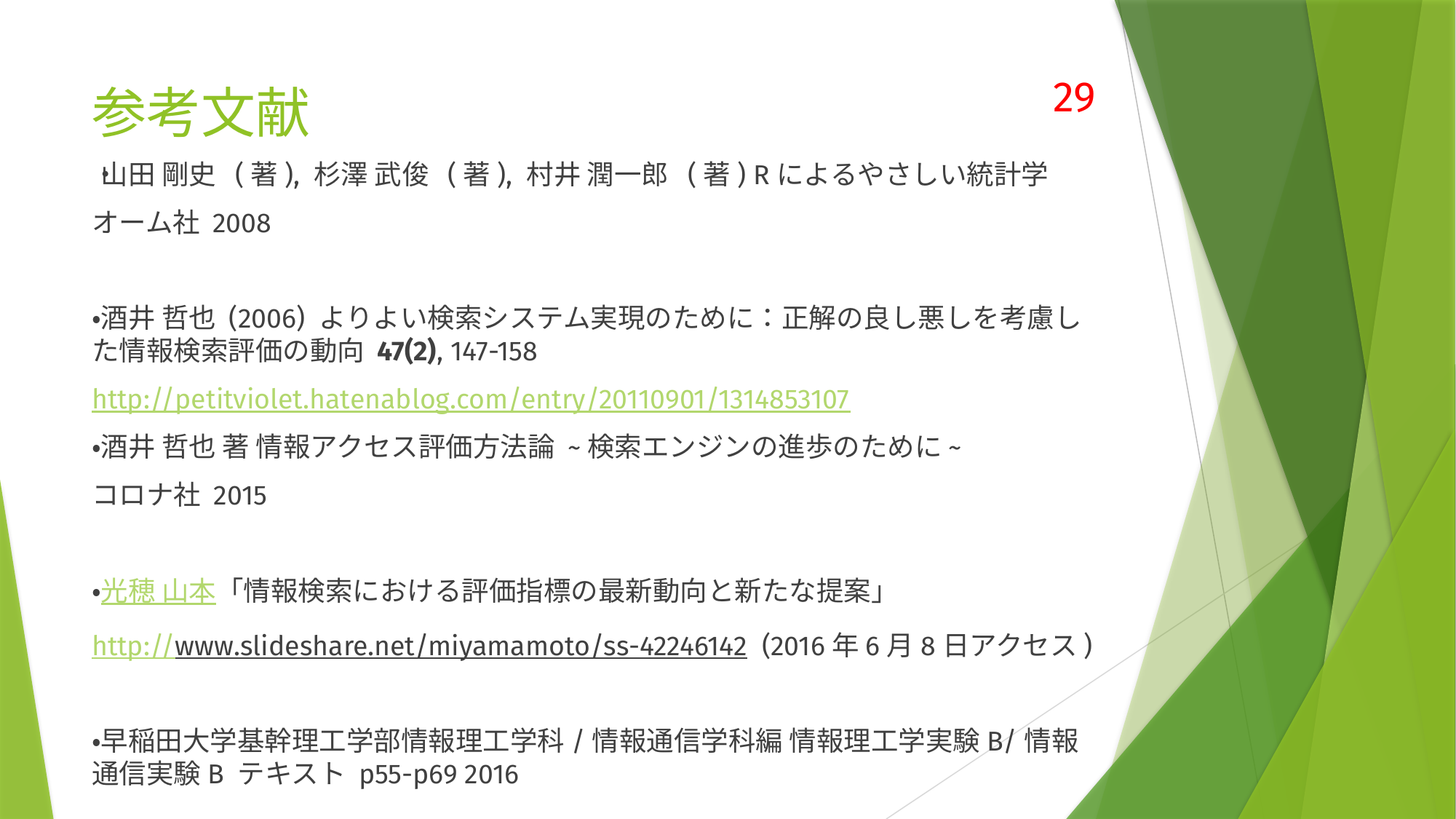

# 参考文献
29
・山田 剛史  (著), 杉澤 武俊  (著), 村井 潤一郎  (著) Rによるやさしい統計学
オーム社 2008

・酒井 哲也 (2006) よりよい検索システム実現のために：正解の良し悪しを考慮した情報検索評価の動向 47(2), 147-158
http://petitviolet.hatenablog.com/entry/20110901/1314853107
・酒井 哲也 著 情報アクセス評価方法論 ~検索エンジンの進歩のために~
コロナ社 2015

・光穂 山本「情報検索における評価指標の最新動向と新たな提案」
http://www.slideshare.net/miyamamoto/ss-42246142  (2016年6月8日アクセス)

・早稲田大学基幹理工学部情報理工学科/情報通信学科編 情報理工学実験B/情報通信実験B テキスト p55-p69 2016